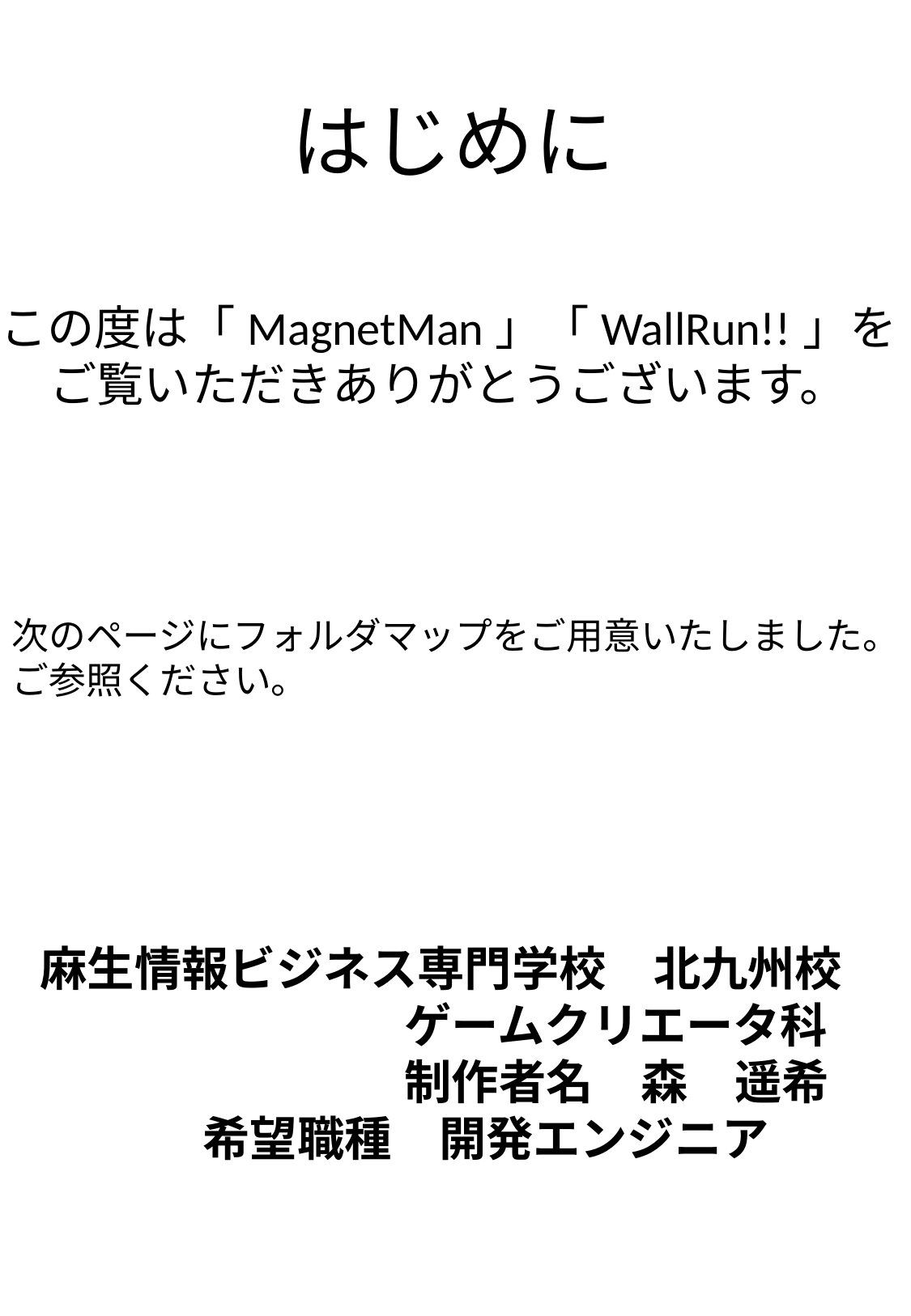

はじめに
この度は「MagnetMan」「WallRun!!」を
ご覧いただきありがとうございます。
次のページにフォルダマップをご用意いたしました。
ご参照ください。
麻生情報ビジネス専門学校　北九州校
			ゲームクリエータ科
			制作者名　森　遥希
  希望職種　開発エンジニア